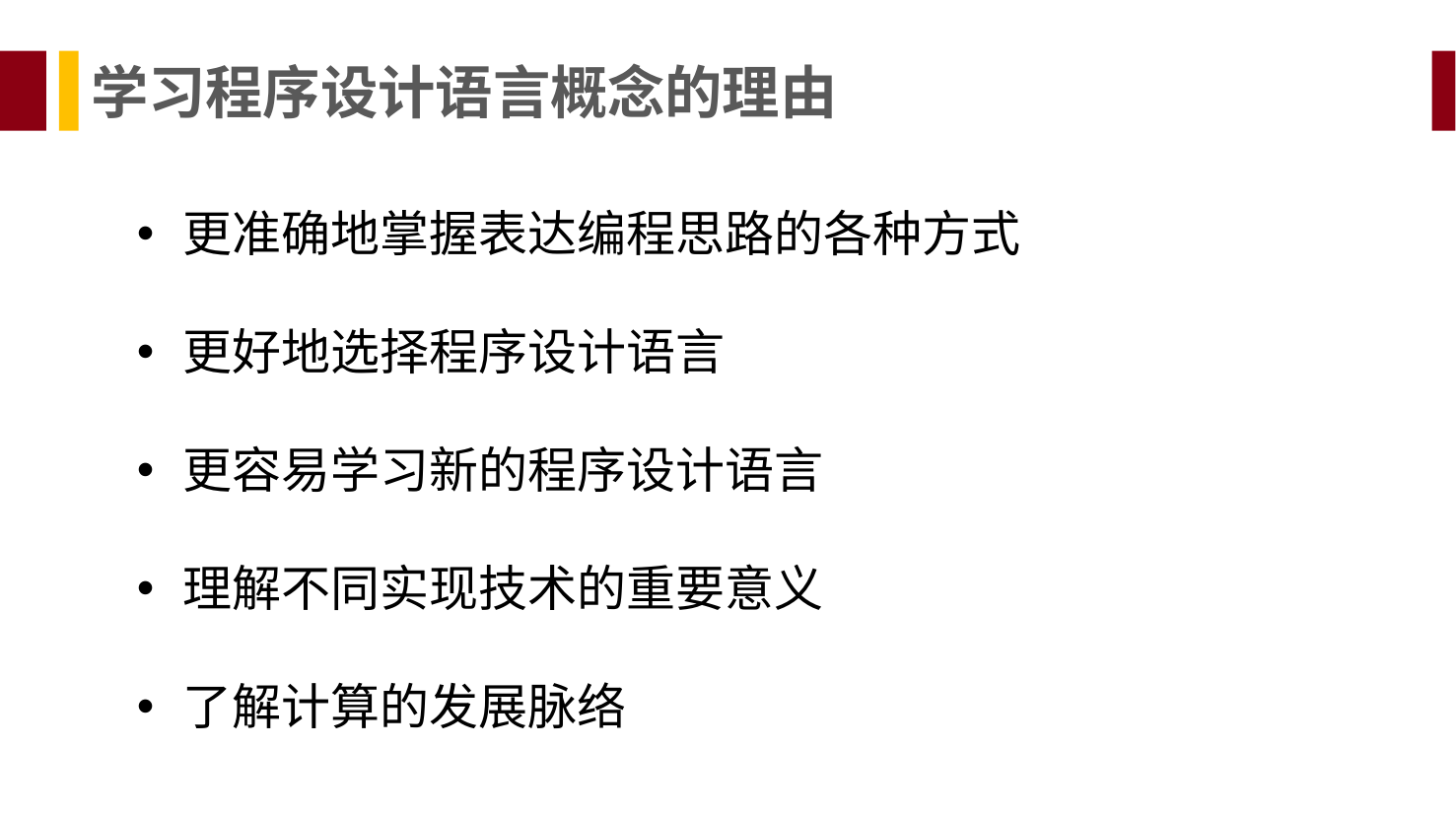

学习程序设计语言概念的理由

更准确地掌握表达编程思路的各种方式

更好地选择程序设计语言

更容易学习新的程序设计语言

理解不同实现技术的重要意义

了解计算的发展脉络